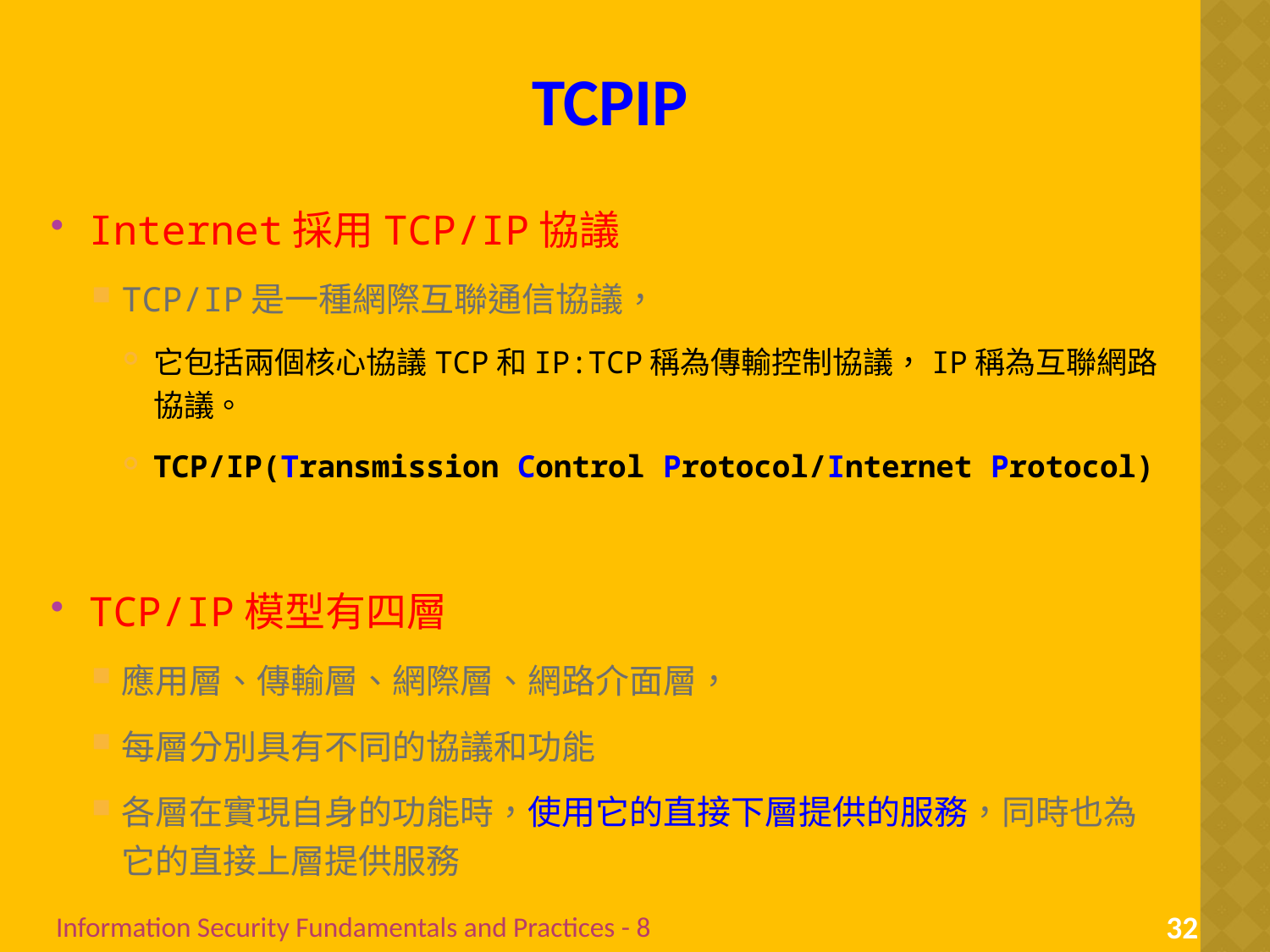

# TCPIP
Internet採用TCP/IP協議
TCP/IP是一種網際互聯通信協議，
它包括兩個核心協議TCP和IP:TCP稱為傳輸控制協議，IP稱為互聯網路協議。
TCP/IP(Transmission Control Protocol/Internet Protocol)

TCP/IP模型有四層
應用層、傳輸層、網際層、網路介面層，
每層分別具有不同的協議和功能
各層在實現自身的功能時，使用它的直接下層提供的服務，同時也為它的直接上層提供服務